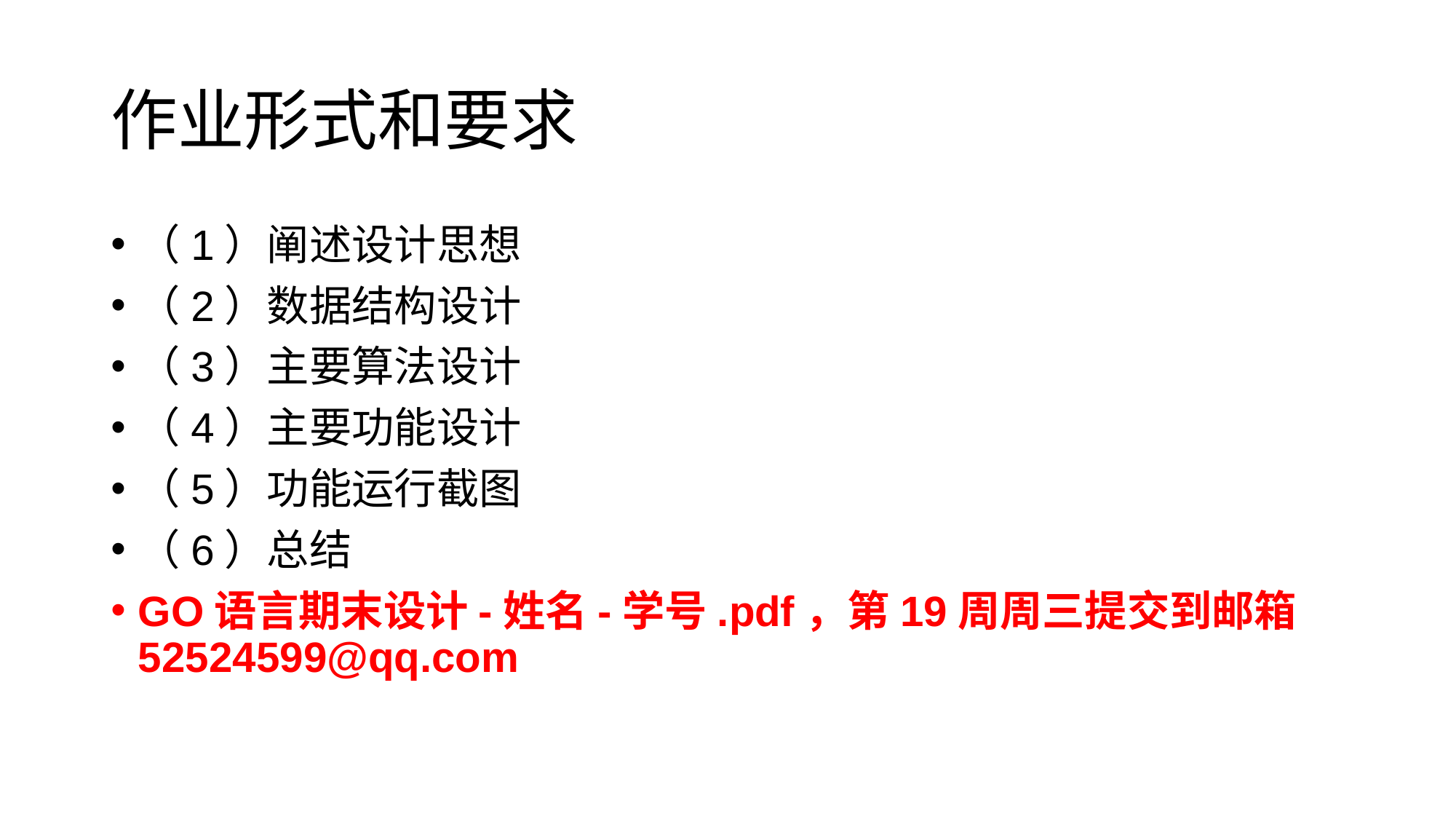

# 作业形式和要求
（1）阐述设计思想
（2）数据结构设计
（3）主要算法设计
（4）主要功能设计
（5）功能运行截图
（6）总结
GO语言期末设计-姓名-学号.pdf，第19周周三提交到邮箱52524599@qq.com